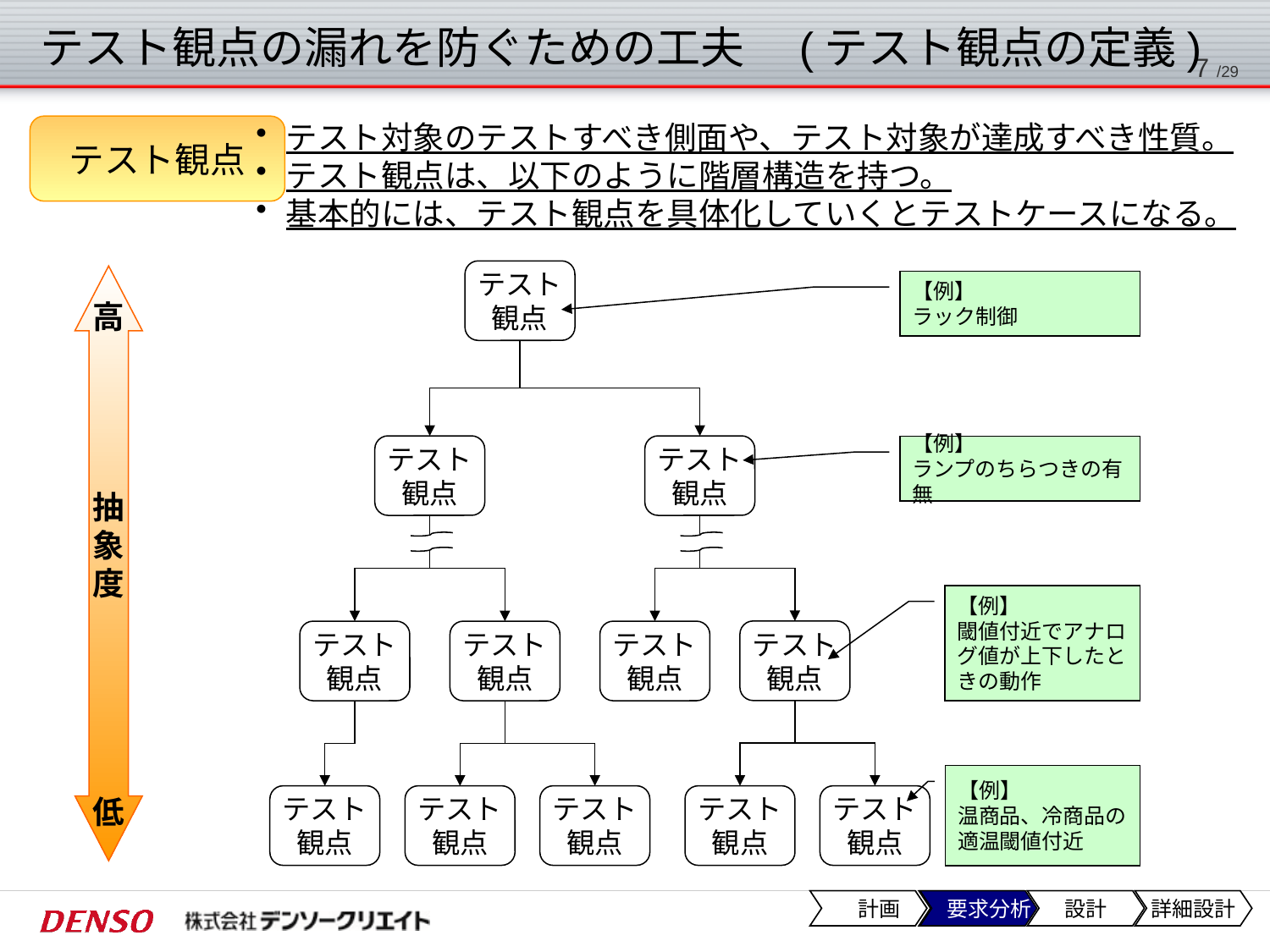

# テスト観点の漏れを防ぐための工夫　(テスト観点の定義)
7 /29
テスト対象のテストすべき側面や、テスト対象が達成すべき性質。
テスト観点は、以下のように階層構造を持つ。
基本的には、テスト観点を具体化していくとテストケースになる。
テスト観点
テスト
観点
高

抽
象
度

低
【例】
ラック制御
テスト
観点
テスト
観点
【例】
ランプのちらつきの有無

【例】
閾値付近でアナログ値が上下したときの動作
テスト
観点
テスト
観点
テスト
観点
テスト
観点
【例】
温商品、冷商品の適温閾値付近
テスト
観点
テスト
観点
テスト
観点
テスト
観点
テスト
観点
　計画
　計画
　要求分析
　要求分析
設計
設計
詳細設計
詳細設計